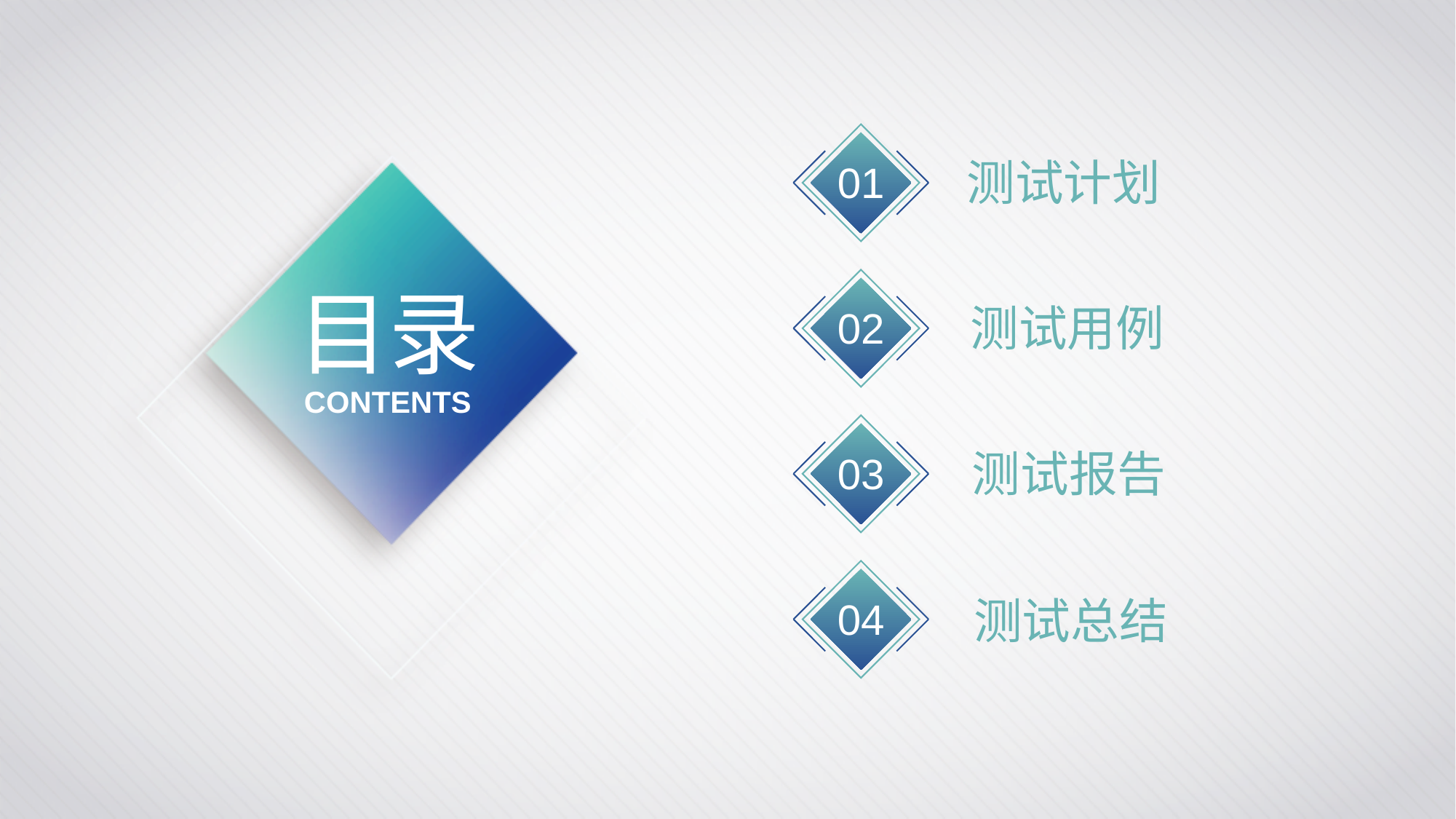

测试计划
01

目录
CONTENTS

测试用例
02

测试报告
03

测试总结
04